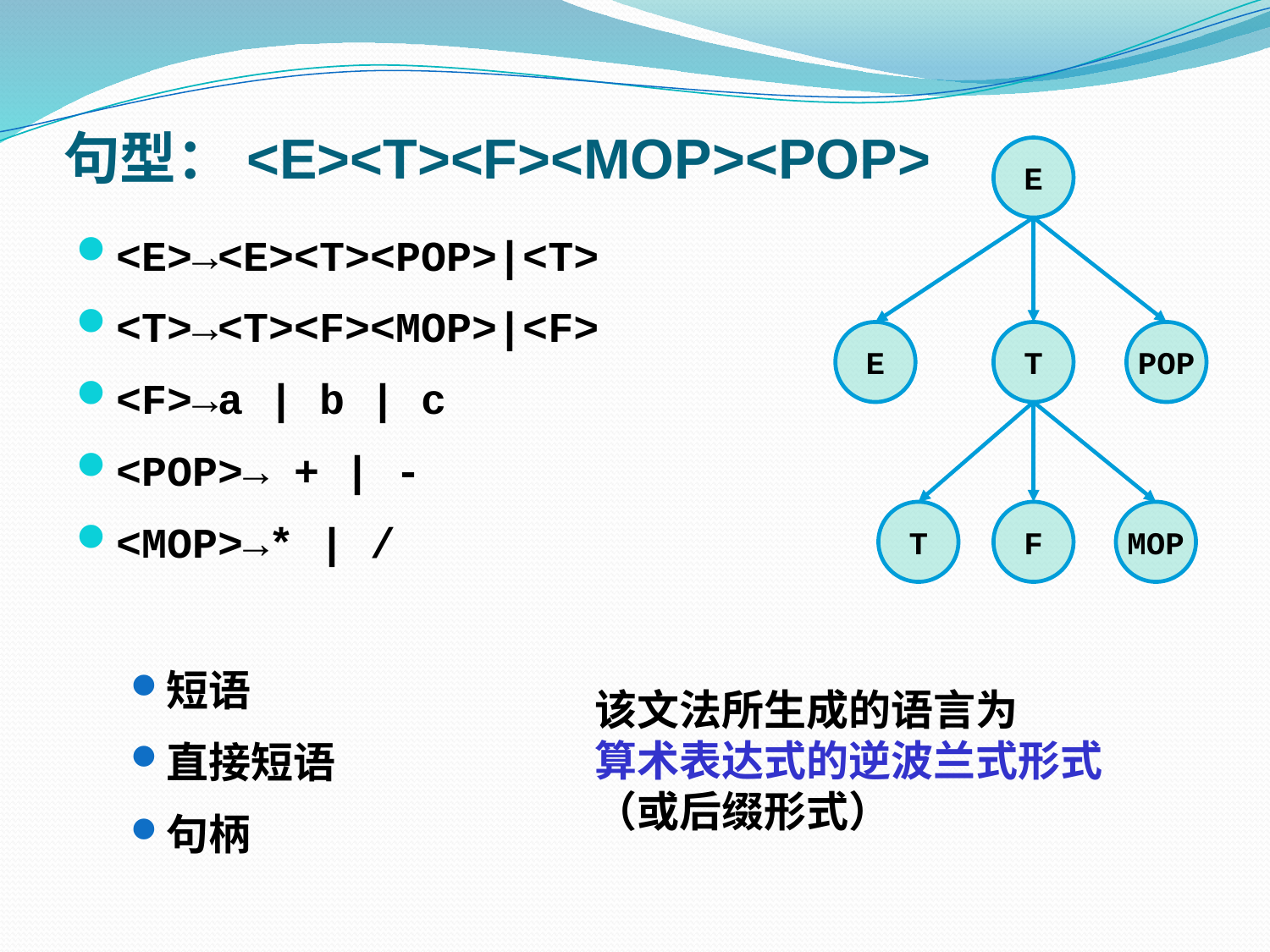

# 句型：<E><T><F><MOP><POP>
E
<E>→<E><T><POP>|<T>
<T>→<T><F><MOP>|<F>
<F>→a | b | c
<POP>→ + | -
<MOP>→* | /

短语
直接短语
句柄

E
T
POP
T
F
MOP
该文法所生成的语言为
算术表达式的逆波兰式形式
（或后缀形式）